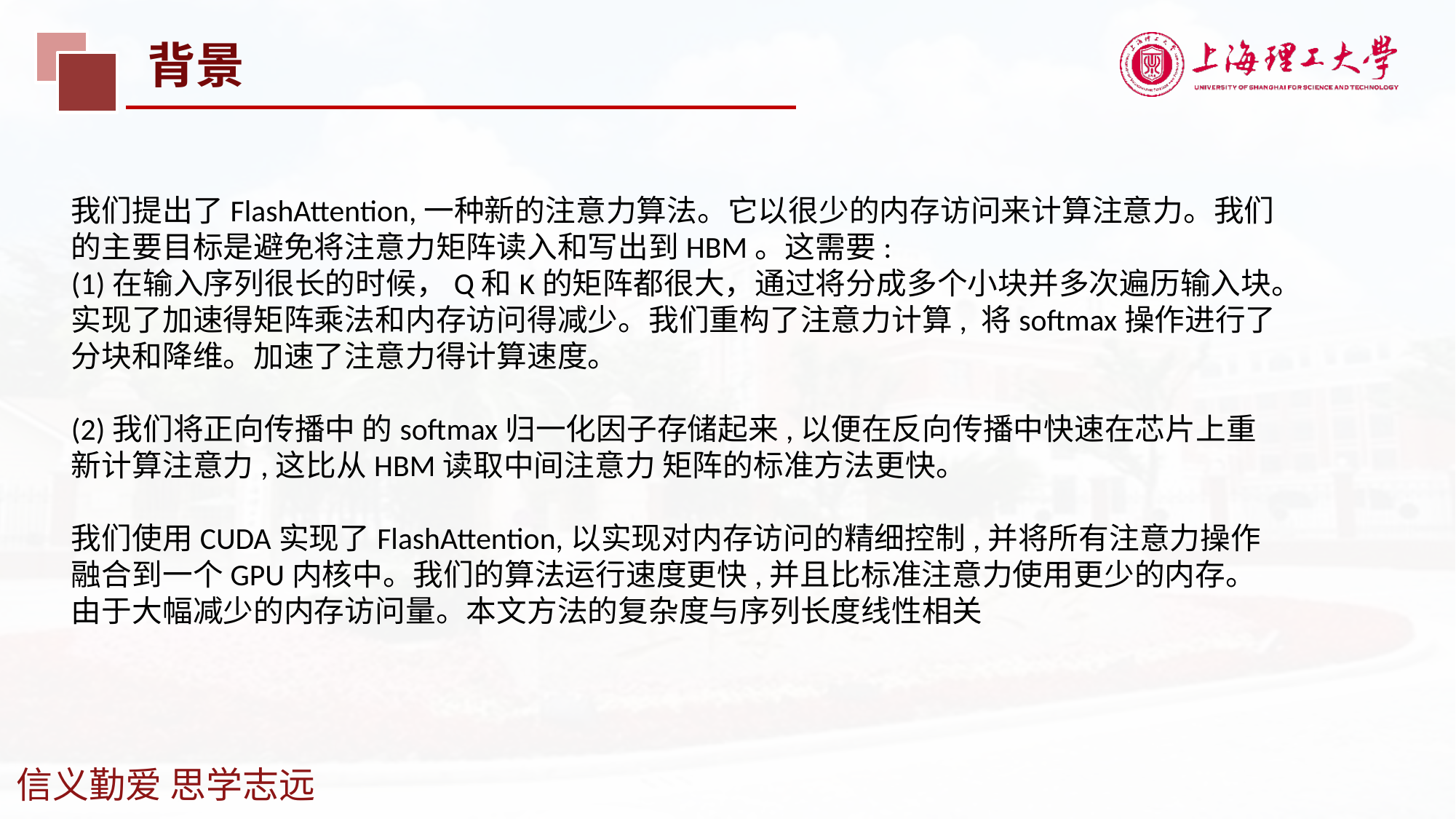

背景
我们提出了FlashAttention,一种新的注意力算法。它以很少的内存访问来计算注意力。我们的主要目标是避免将注意力矩阵读入和写出到HBM。这需要:
(1)在输入序列很长的时候，Q和K的矩阵都很大，通过将分成多个小块并多次遍历输入块。实现了加速得矩阵乘法和内存访问得减少。我们重构了注意力计算, 将softmax操作进行了分块和降维。加速了注意力得计算速度。

(2)我们将正向传播中 的softmax归一化因子存储起来,以便在反向传播中快速在芯片上重新计算注意力,这比从HBM读取中间注意力 矩阵的标准方法更快。

我们使用CUDA实现了FlashAttention,以实现对内存访问的精细控制,并将所有注意力操作融合到一个GPU内核中。我们的算法运行速度更快,并且比标准注意力使用更少的内存。由于大幅减少的内存访问量。本文方法的复杂度与序列长度线性相关